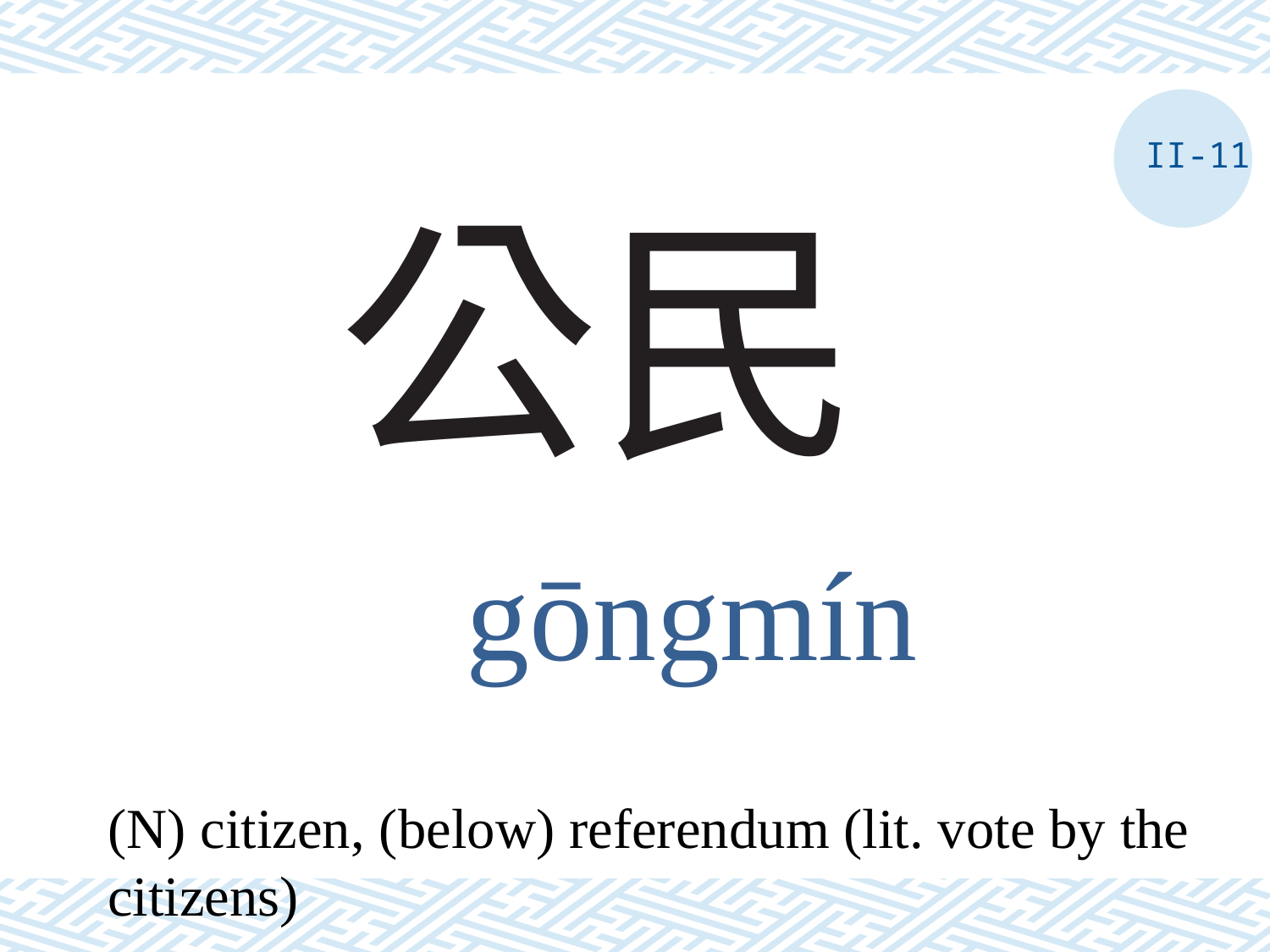

II-11

# 公民
gōngmín
(N) citizen, (below) referendum (lit. vote by the citizens)